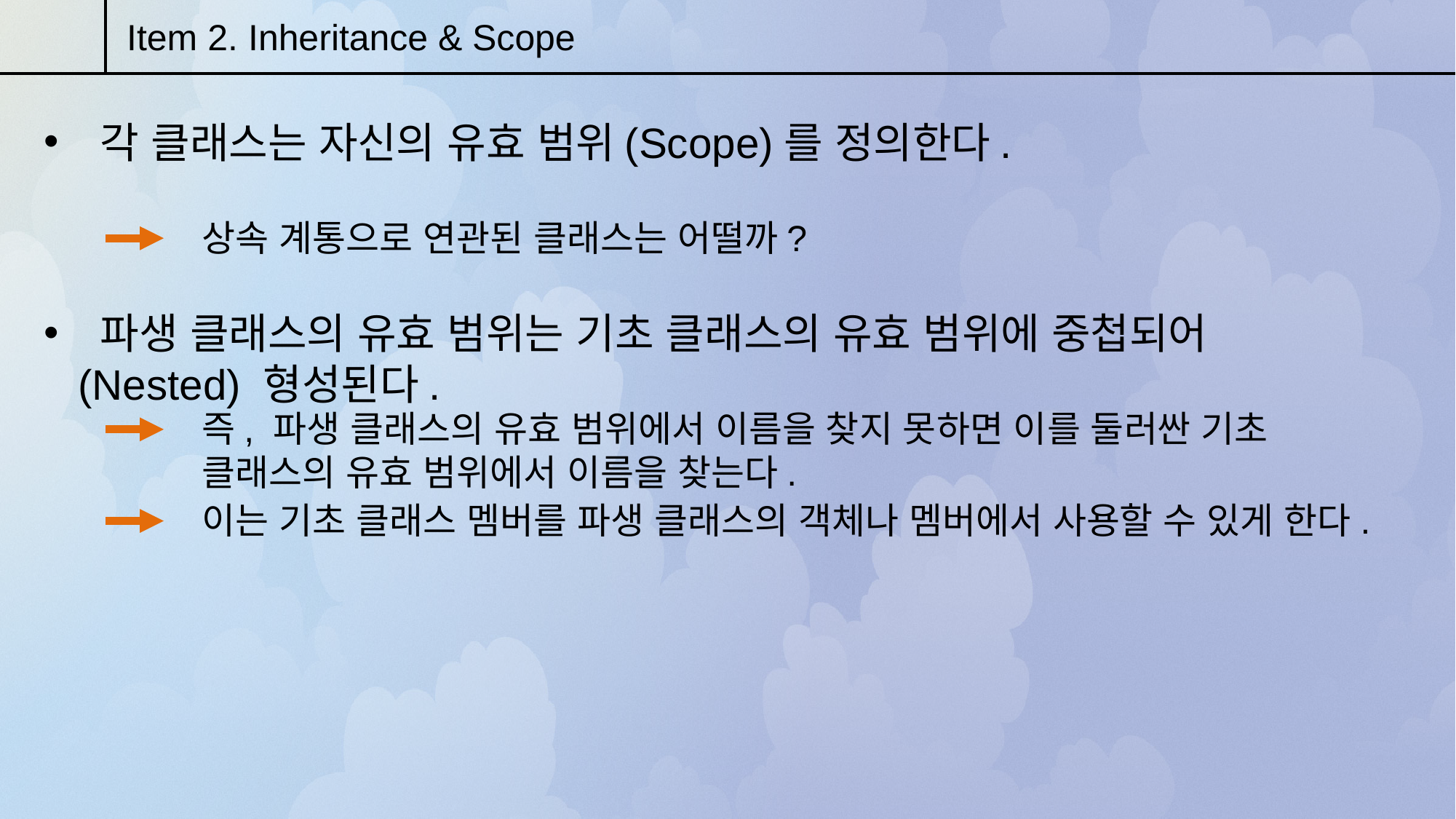

Item 2. Inheritance & Scope
 각 클래스는 자신의 유효 범위(Scope)를 정의한다.
상속 계통으로 연관된 클래스는 어떨까?
 파생 클래스의 유효 범위는 기초 클래스의 유효 범위에 중첩되어(Nested) 형성된다.
즉, 파생 클래스의 유효 범위에서 이름을 찾지 못하면 이를 둘러싼 기초 클래스의 유효 범위에서 이름을 찾는다.
이는 기초 클래스 멤버를 파생 클래스의 객체나 멤버에서 사용할 수 있게 한다.